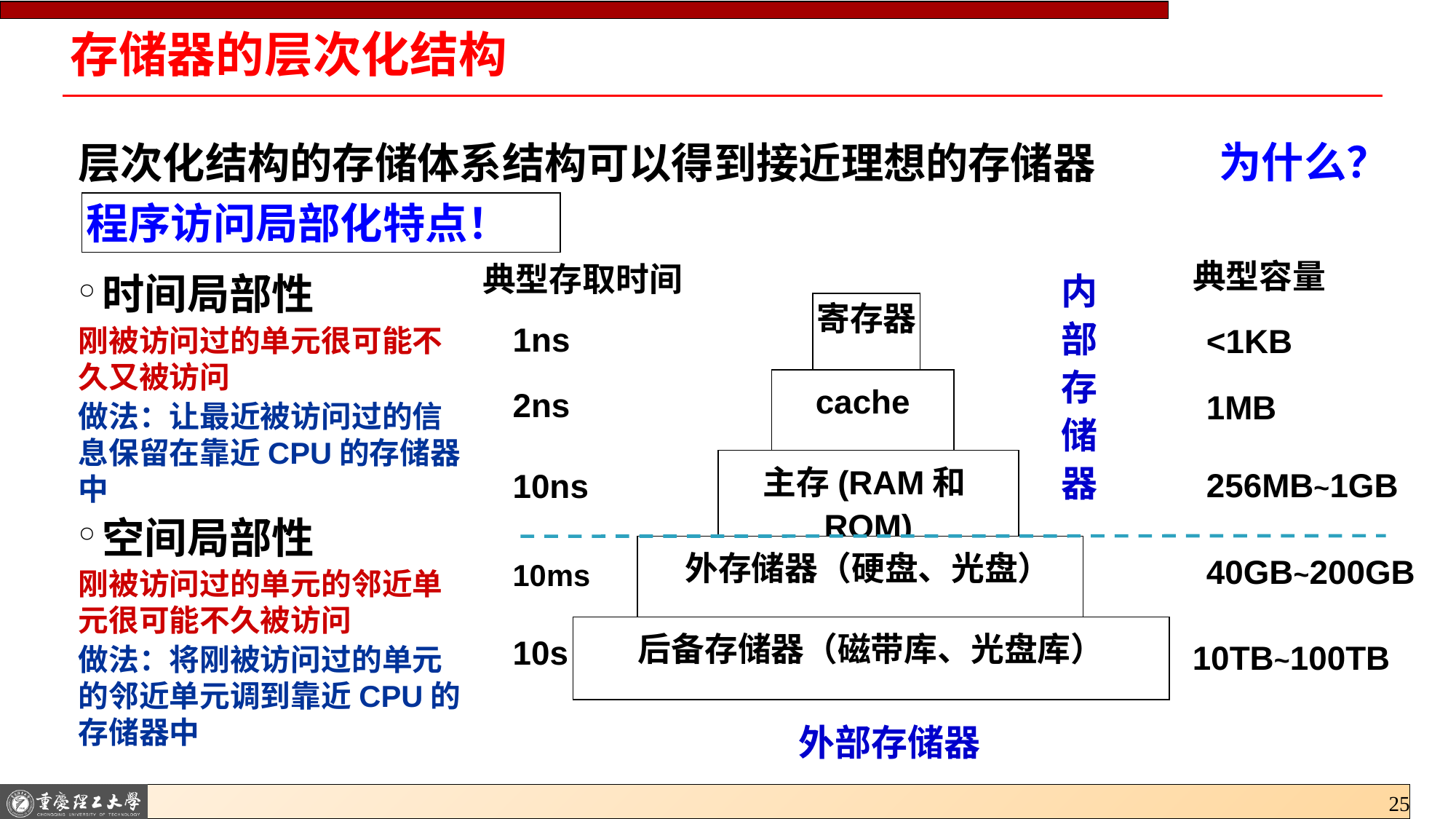

# 存储器的层次化结构
为什么？
层次化结构的存储体系结构可以得到接近理想的存储器

程序访问局部化特点！
典型容量
典型存取时间
内部存储器
时间局部性
刚被访问过的单元很可能不久又被访问
做法：让最近被访问过的信息保留在靠近CPU的存储器中
空间局部性
刚被访问过的单元的邻近单元很可能不久被访问
做法：将刚被访问过的单元的邻近单元调到靠近CPU的存储器中
寄存器
1ns
<1KB
cache
2ns
1MB
主存(RAM和ROM)
256MB~1GB
10ns

 外存储器（硬盘、光盘）
40GB~200GB
10ms
后备存储器（磁带库、光盘库）
10s
10TB~100TB
外部存储器